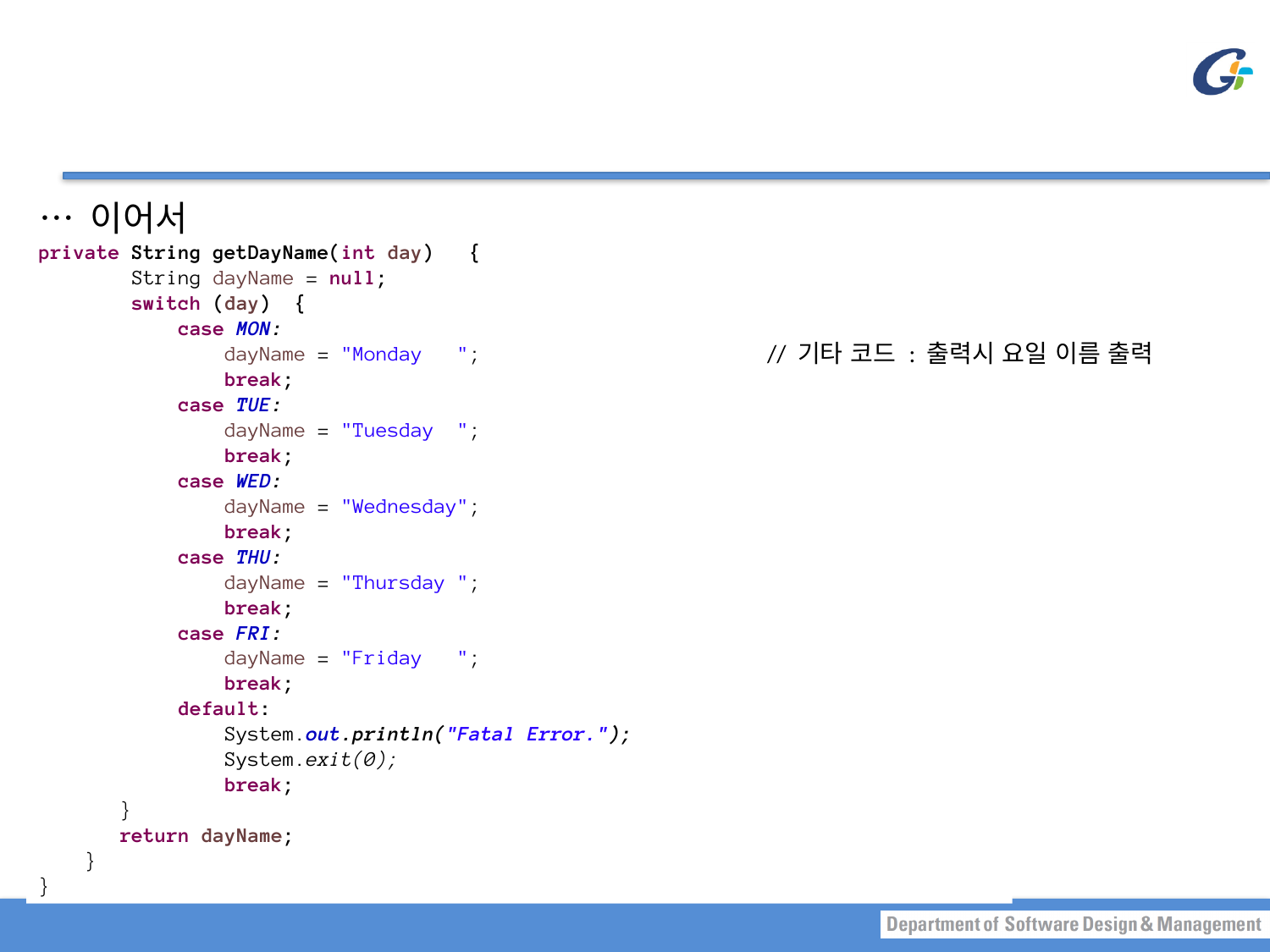

#
… 이어서
private String getDayName(int day)   {
        String dayName = null;
        switch (day)  {
            case MON:
                dayName = "Monday   ";
                break;
            case TUE:
                dayName = "Tuesday  ";
                break;
            case WED:
                dayName = "Wednesday";
                break;
            case THU:
                dayName = "Thursday ";
                break;
            case FRI:
                dayName = "Friday   ";
                break;
            default:
                System.out.println("Fatal Error.");
                System.exit(0);
                break;
       }
       return dayName;
    }
}

// 기타 코드 : 출력시 요일 이름 출력